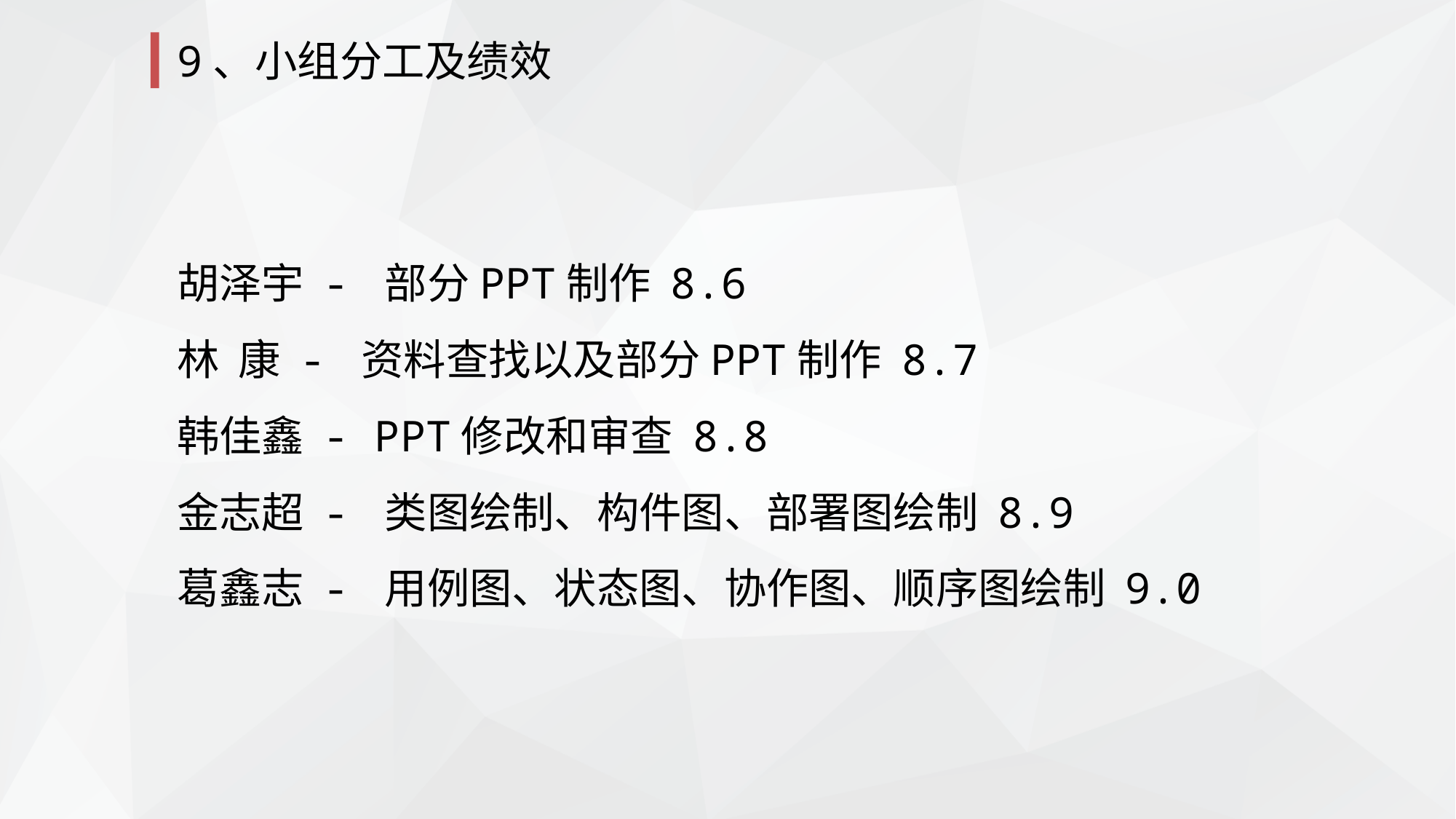

9、小组分工及绩效

胡泽宇 - 部分PPT制作 8.6
林  康 - 资料查找以及部分PPT制作 8.7
韩佳鑫 - PPT修改和审查 8.8
金志超 - 类图绘制、构件图、部署图绘制 8.9
葛鑫志 - 用例图、状态图、协作图、顺序图绘制 9.0